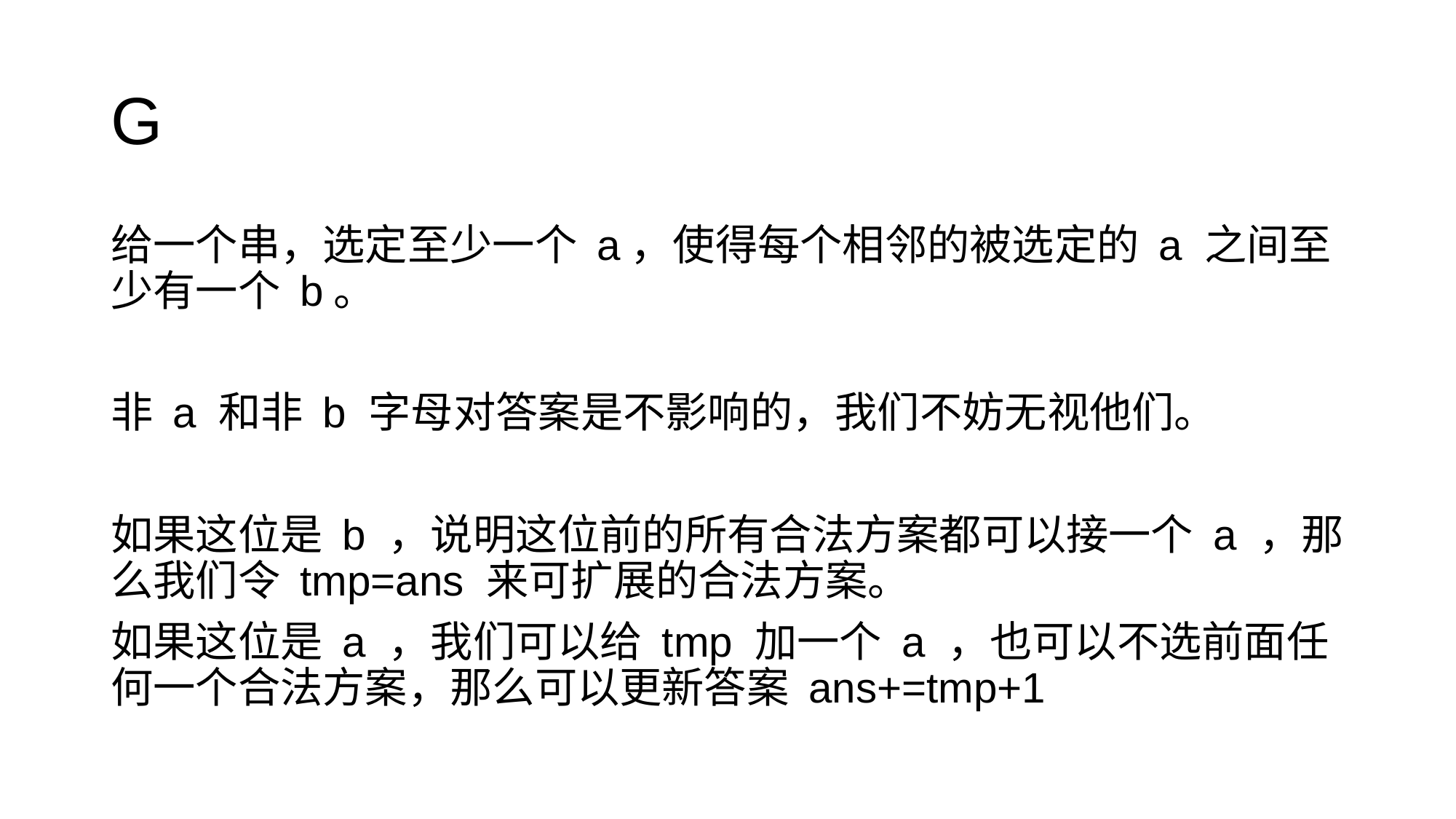

# G
给一个串，选定至少一个 a，使得每个相邻的被选定的 a 之间至少有一个 b。

非 a 和非 b 字母对答案是不影响的，我们不妨无视他们。

如果这位是 b ，说明这位前的所有合法方案都可以接一个 a ，那么我们令 tmp=ans 来可扩展的合法方案。
如果这位是 a ，我们可以给 tmp 加一个 a ，也可以不选前面任何一个合法方案，那么可以更新答案 ans+=tmp+1